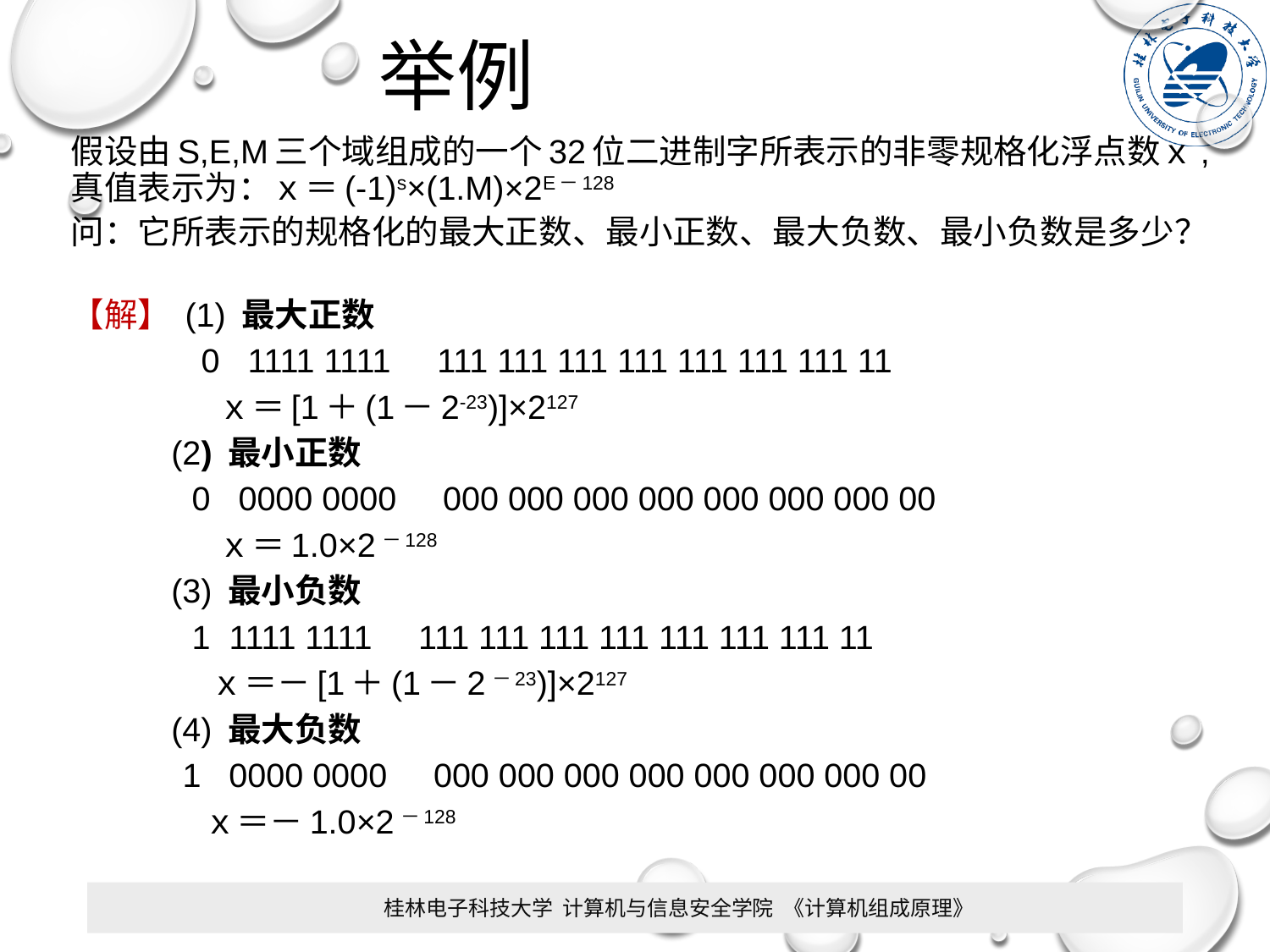

# 举例
假设由S,E,M三个域组成的一个32位二进制字所表示的非零规格化浮点数ｘ,真值表示为：ｘ＝(-1)s×(1.M)×2E－128
问：它所表示的规格化的最大正数、最小正数、最大负数、最小负数是多少？
【解】 (1) 最大正数
              0   1111 1111     111 111 111 111 111 111 111 11
                   ｘ＝[1＋(1－2-23)]×2127
		(2) 最小正数
             0   0000 0000     000 000 000 000 000 000 000 00
                   ｘ＝1.0×2－128
       	(3) 最小负数
             1  1111 1111     111 111 111 111 111 111 111 11
                  ｘ＝－[1＋(1－2－23)]×2127
       	(4) 最大负数
            1   0000 0000     000 000 000 000 000 000 000 00
                 ｘ＝－1.0×2－128

桂林电子科技大学  计算机与信息安全学院  《计算机组成原理》

28